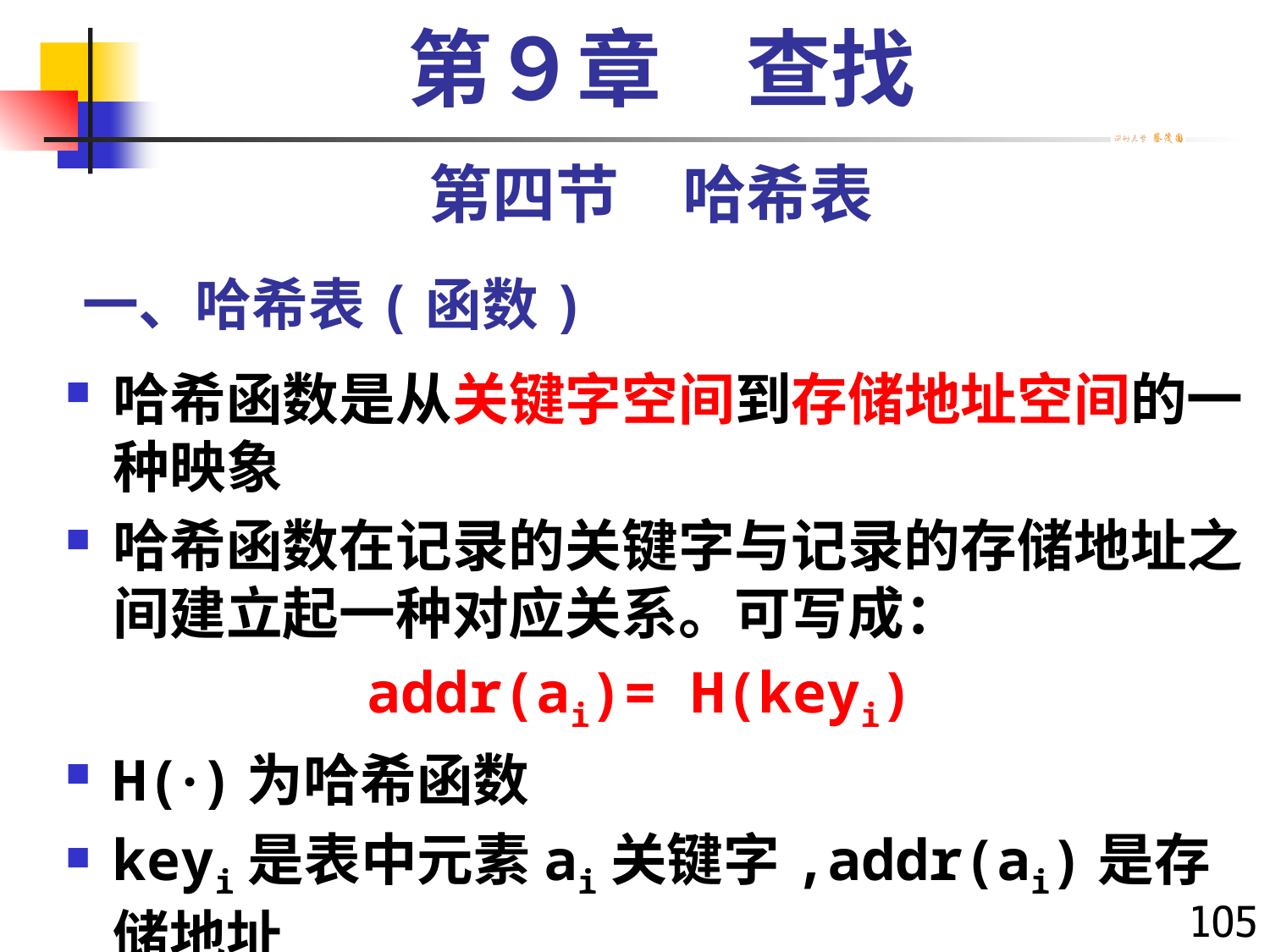

第９章　查找
第四节　哈希表
# 一、哈希表(函数)
哈希函数是从关键字空间到存储地址空间的一种映象
哈希函数在记录的关键字与记录的存储地址之间建立起一种对应关系。可写成：
			addr(ai)= H(keyi)
H(·)为哈希函数
keyi是表中元素ai关键字,addr(ai)是存储地址
105